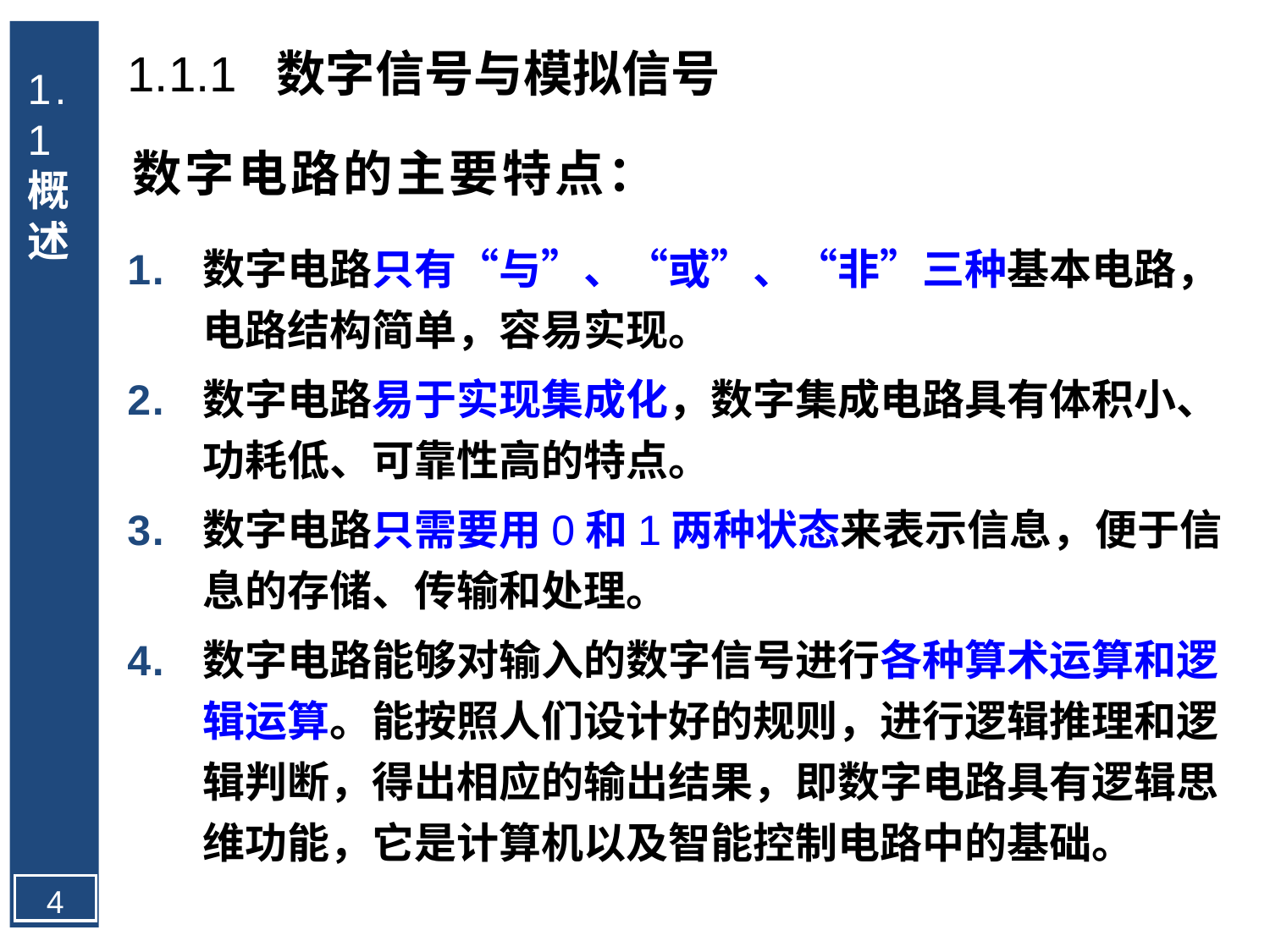

1.1  概述
1.1.1  数字信号与模拟信号
数字电路的主要特点：
数字电路只有“与”、“或”、“非”三种基本电路，电路结构简单，容易实现。
数字电路易于实现集成化，数字集成电路具有体积小、功耗低、可靠性高的特点。
数字电路只需要用0和1两种状态来表示信息，便于信息的存储、传输和处理。
数字电路能够对输入的数字信号进行各种算术运算和逻辑运算。能按照人们设计好的规则，进行逻辑推理和逻辑判断，得出相应的输出结果，即数字电路具有逻辑思维功能，它是计算机以及智能控制电路中的基础。
4